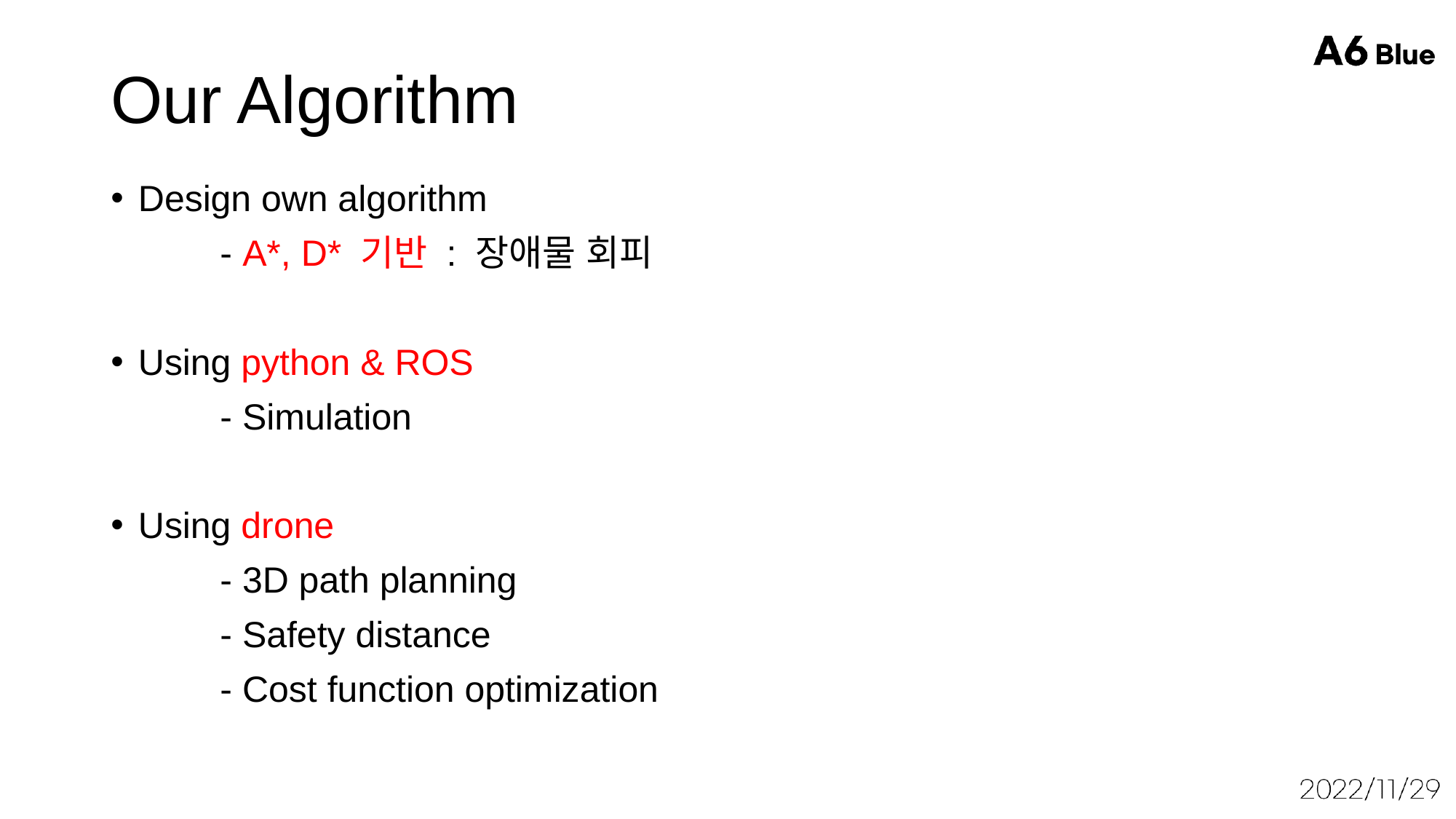

# Our Algorithm
Design own algorithm
	- A*, D* 기반 : 장애물 회피

Using python & ROS
	- Simulation

Using drone
	- 3D path planning
	- Safety distance
	- Cost function optimization